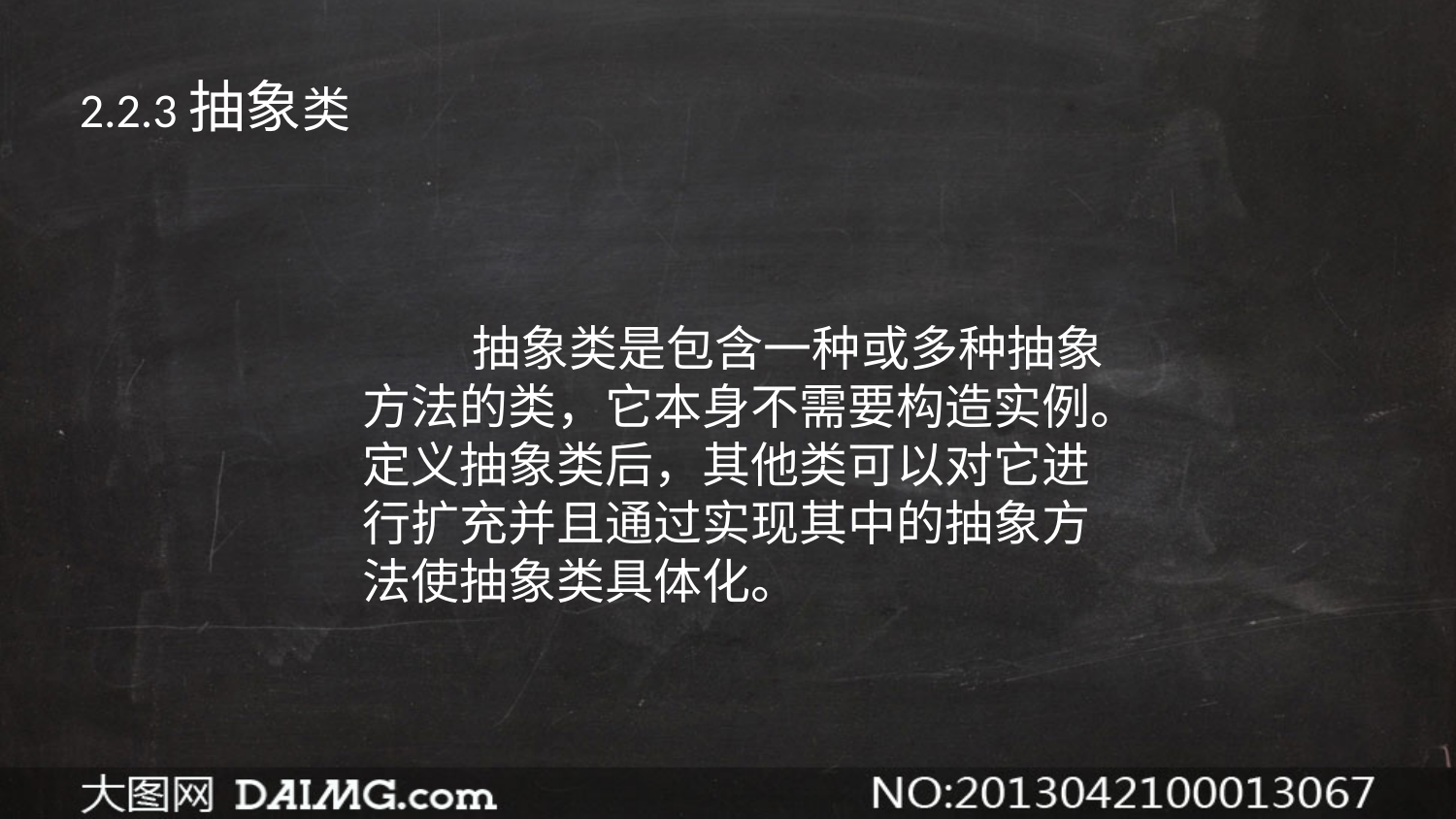

2.2.3抽象类
         抽象类是包含一种或多种抽象方法的类，它本身不需要构造实例。定义抽象类后，其他类可以对它进行扩充并且通过实现其中的抽象方法使抽象类具体化。